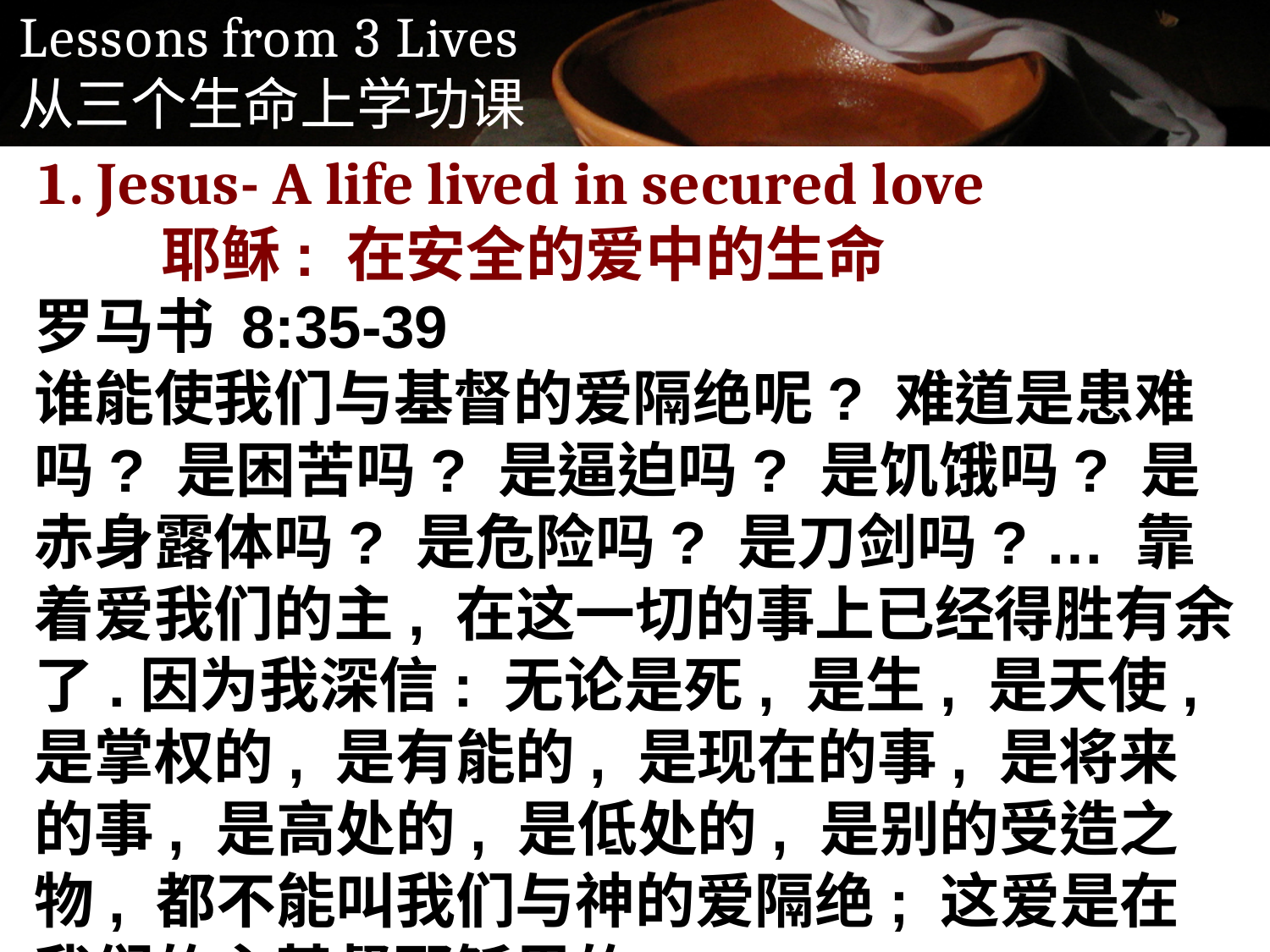

1. Jesus- A life lived in secured love
	耶稣: 在安全的爱中的生命
罗马书 8:35-39
谁能使我们与基督的爱隔绝呢? 难道是患难吗? 是困苦吗? 是逼迫吗? 是饥饿吗? 是赤身露体吗? 是危险吗? 是刀剑吗? … 靠着爱我们的主, 在这一切的事上已经得胜有余了.因为我深信: 无论是死, 是生, 是天使, 是掌权的, 是有能的, 是现在的事, 是将来的事, 是高处的, 是低处的, 是别的受造之物, 都不能叫我们与神的爱隔绝; 这爱是在我们的主基督耶稣里的。